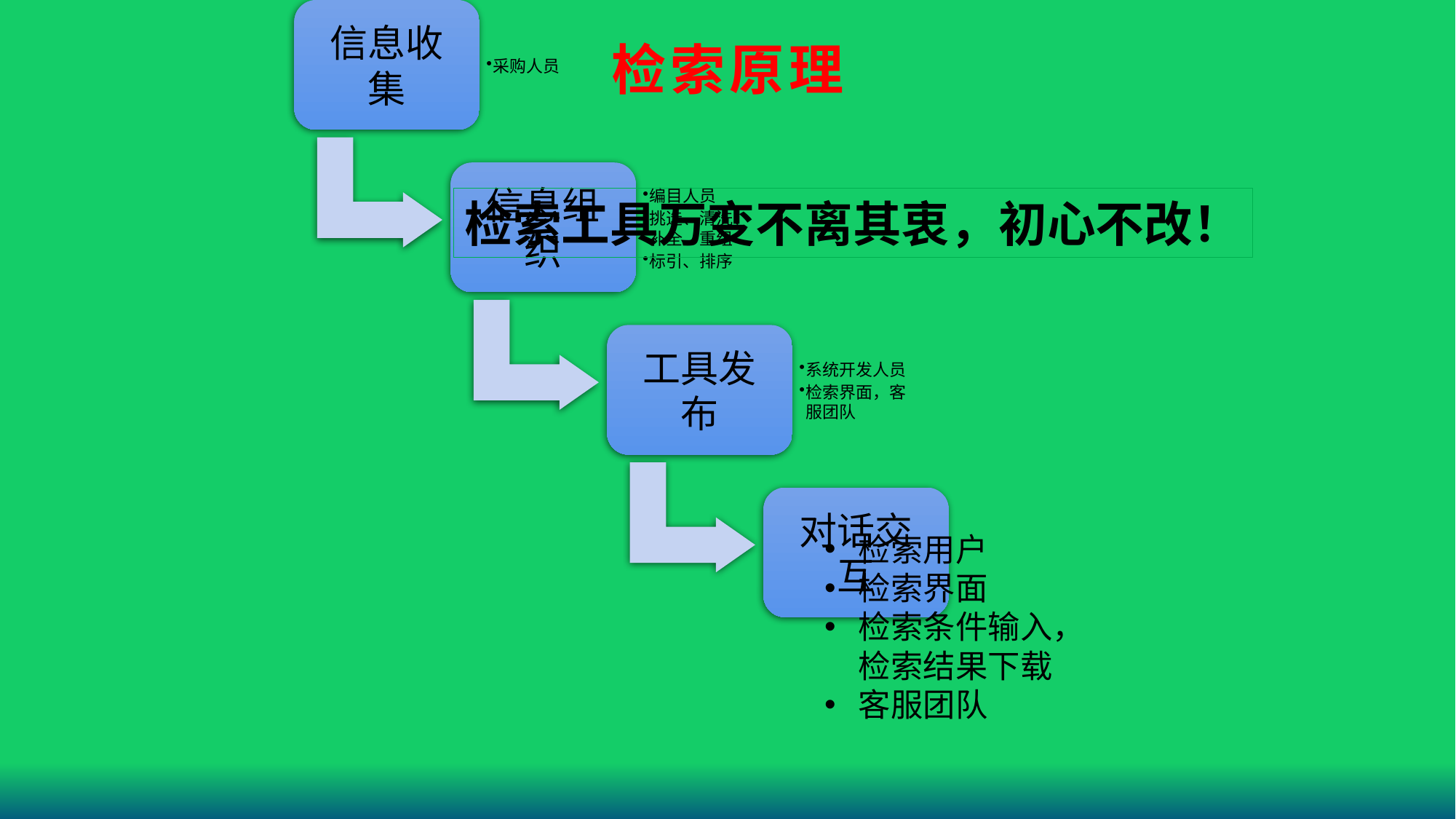

# 检索原理
信息收集
采购人员
信息组织
编目人员
挑选、清洗、补全、重组
标引、排序
工具发布
系统开发人员
检索界面，客服团队
对话交互
检索工具万变不离其衷，初心不改！
检索用户
检索界面
检索条件输入，检索结果下载
客服团队